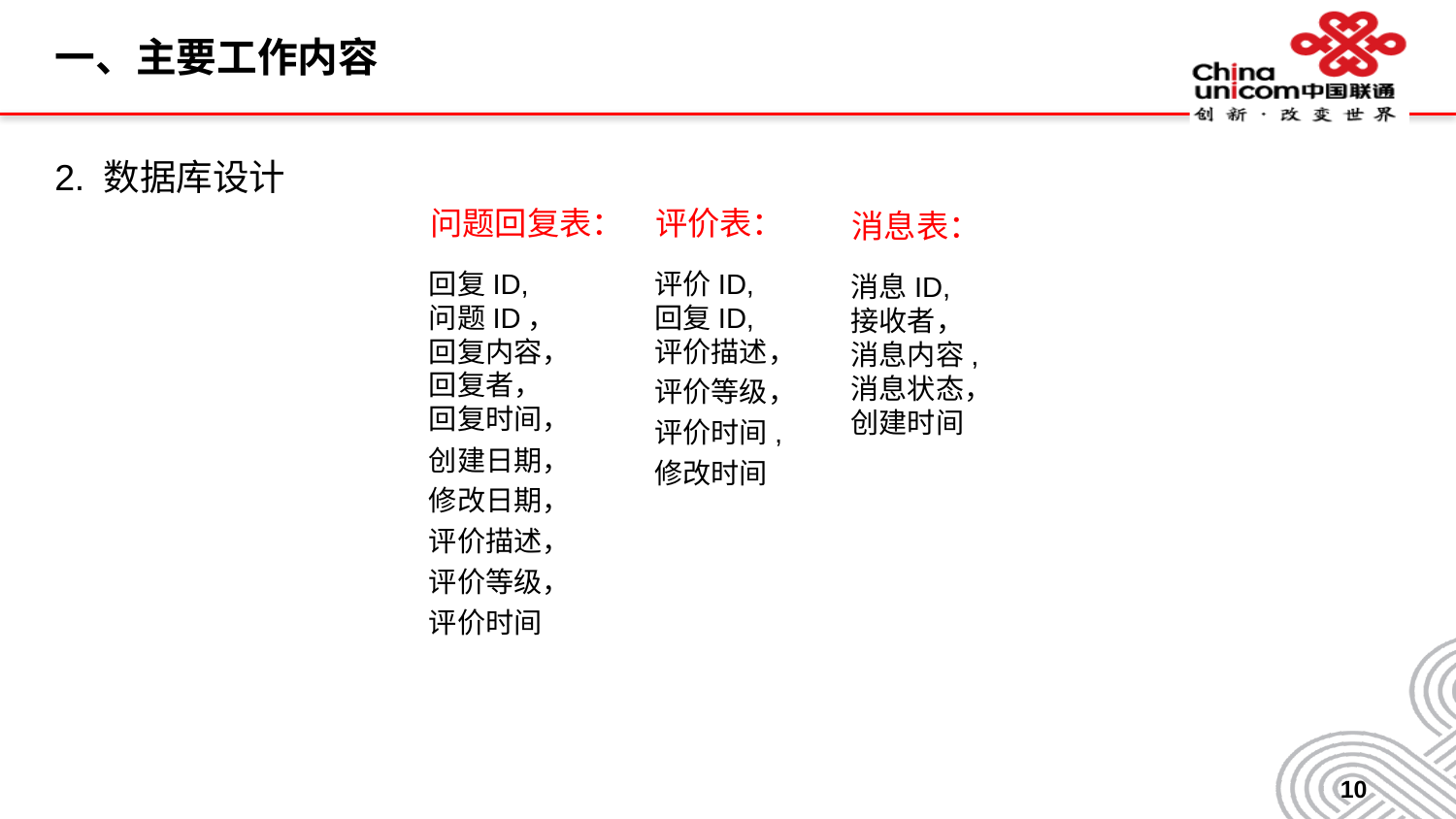

# 一、主要工作内容
2. 数据库设计
问题回复表：
回复ID,
问题ID，
回复内容，
回复者，
回复时间，
创建日期，
修改日期，
评价描述，
评价等级，
评价时间
评价表：
评价ID,
回复ID,
评价描述，
评价等级，
评价时间,
修改时间
消息表：
消息ID,
接收者，
消息内容,
消息状态，
创建时间
10